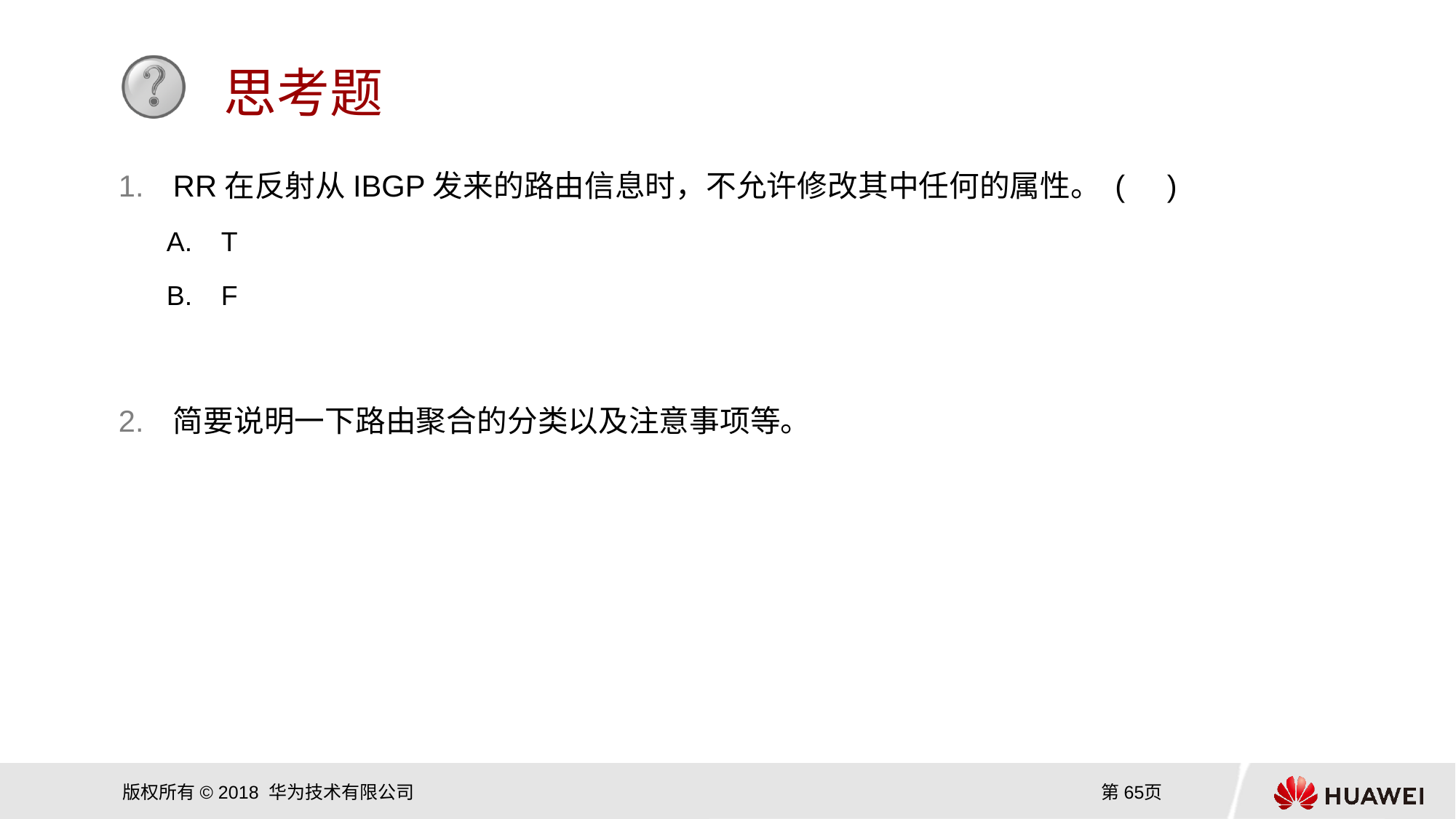

RR在反射从IBGP发来的路由信息时，不允许修改其中任何的属性。 (     )
T
F

简要说明一下路由聚合的分类以及注意事项等。